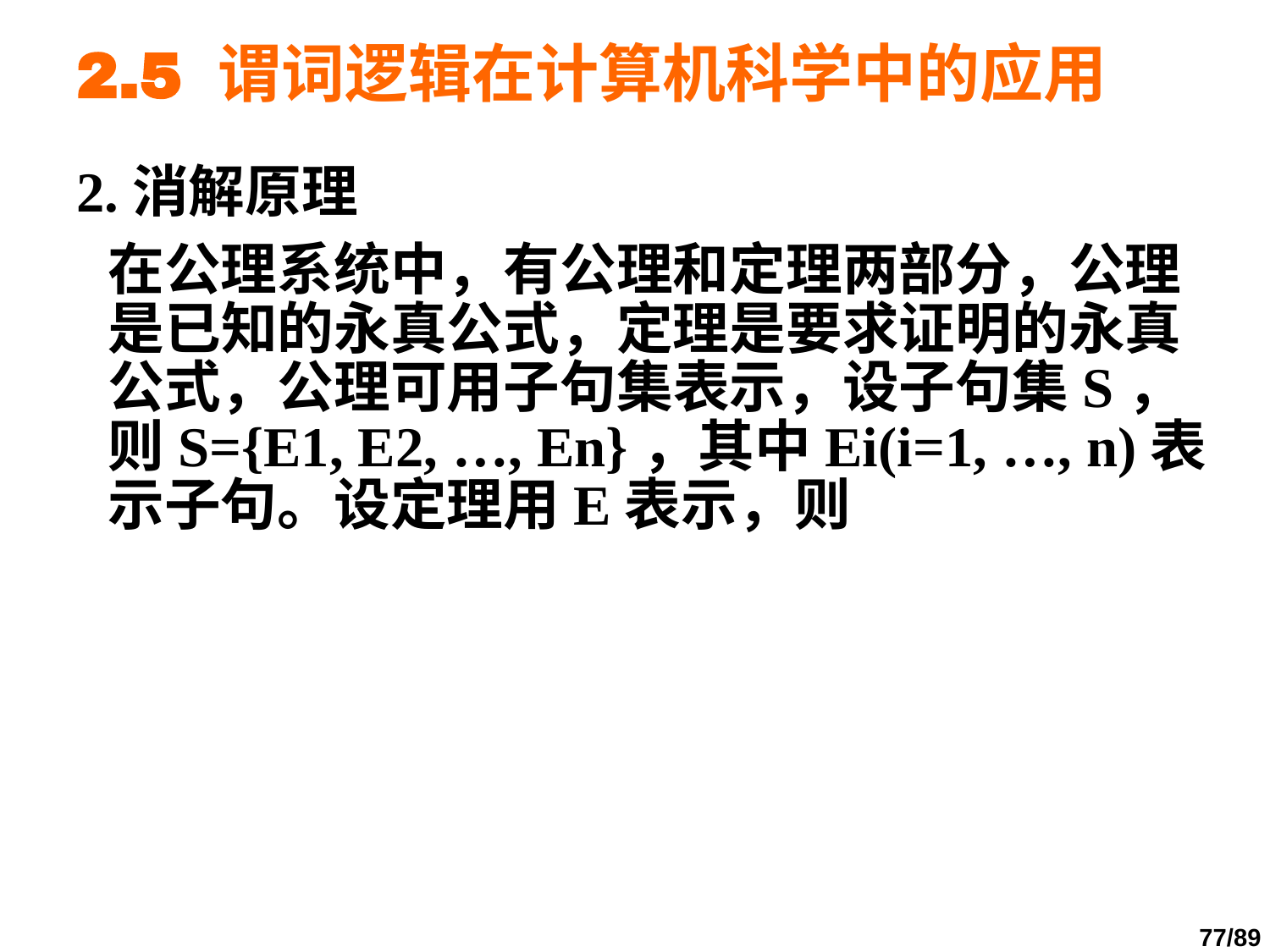

# 2.5 谓词逻辑在计算机科学中的应用
2.消解原理
	在公理系统中，有公理和定理两部分，公理是已知的永真公式，定理是要求证明的永真公式，公理可用子句集表示，设子句集S，则S={E1, E2, …, En}，其中Ei(i=1, …, n)表示子句。设定理用E表示，则